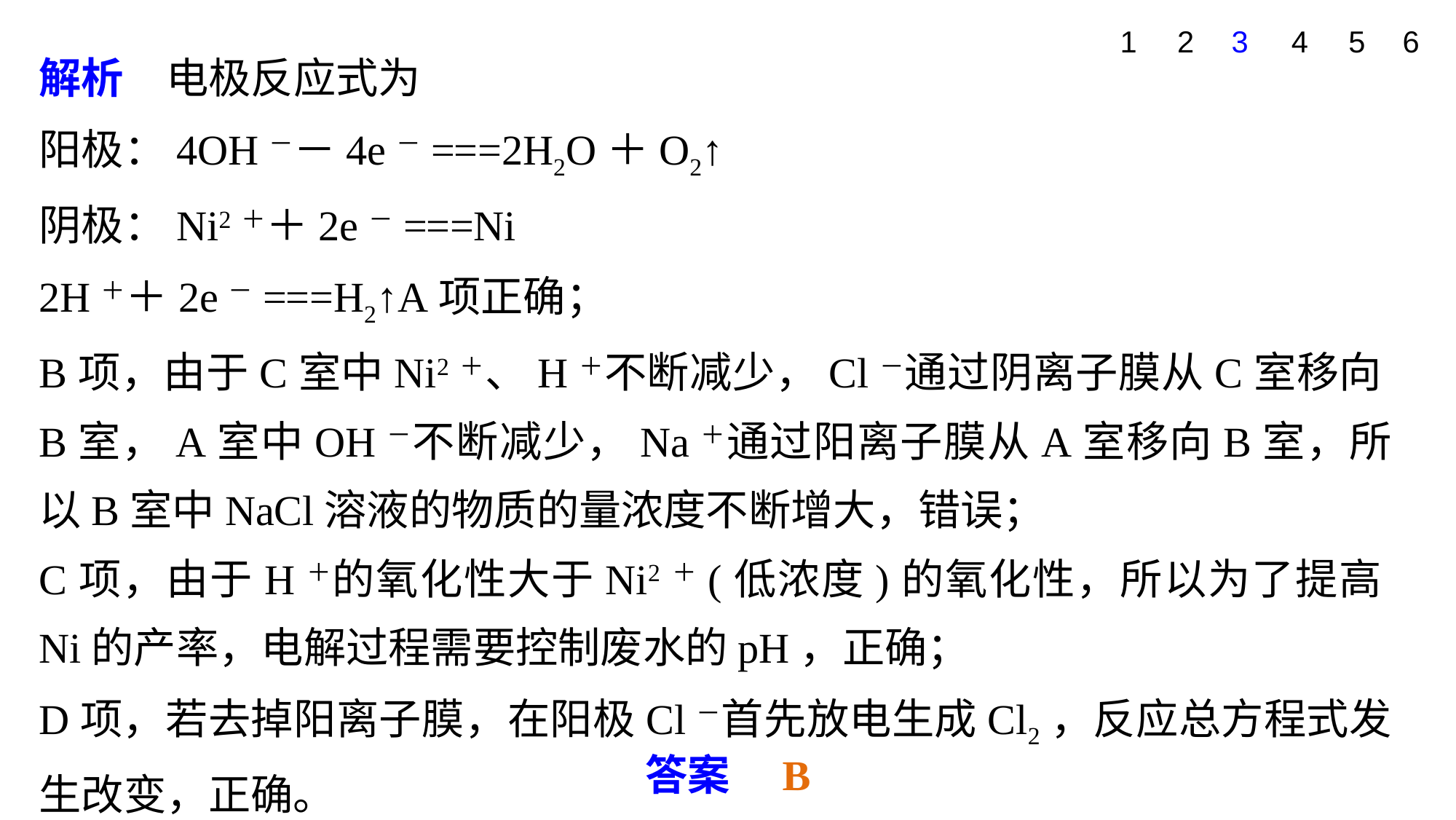

1
2
3
4
5
6
解析　电极反应式为
阳极：4OH－－4e－===2H2O＋O2↑
阴极：Ni2＋＋2e－===Ni
2H＋＋2e－===H2↑A项正确；
B项，由于C室中Ni2＋、H＋不断减少，Cl－通过阴离子膜从C室移向B室，A室中OH－不断减少，Na＋通过阳离子膜从A室移向B室，所以B室中NaCl溶液的物质的量浓度不断增大，错误；
C项，由于H＋的氧化性大于Ni2＋(低浓度)的氧化性，所以为了提高Ni的产率，电解过程需要控制废水的pH，正确；
D项，若去掉阳离子膜，在阳极Cl－首先放电生成Cl2，反应总方程式发生改变，正确。
答案　B